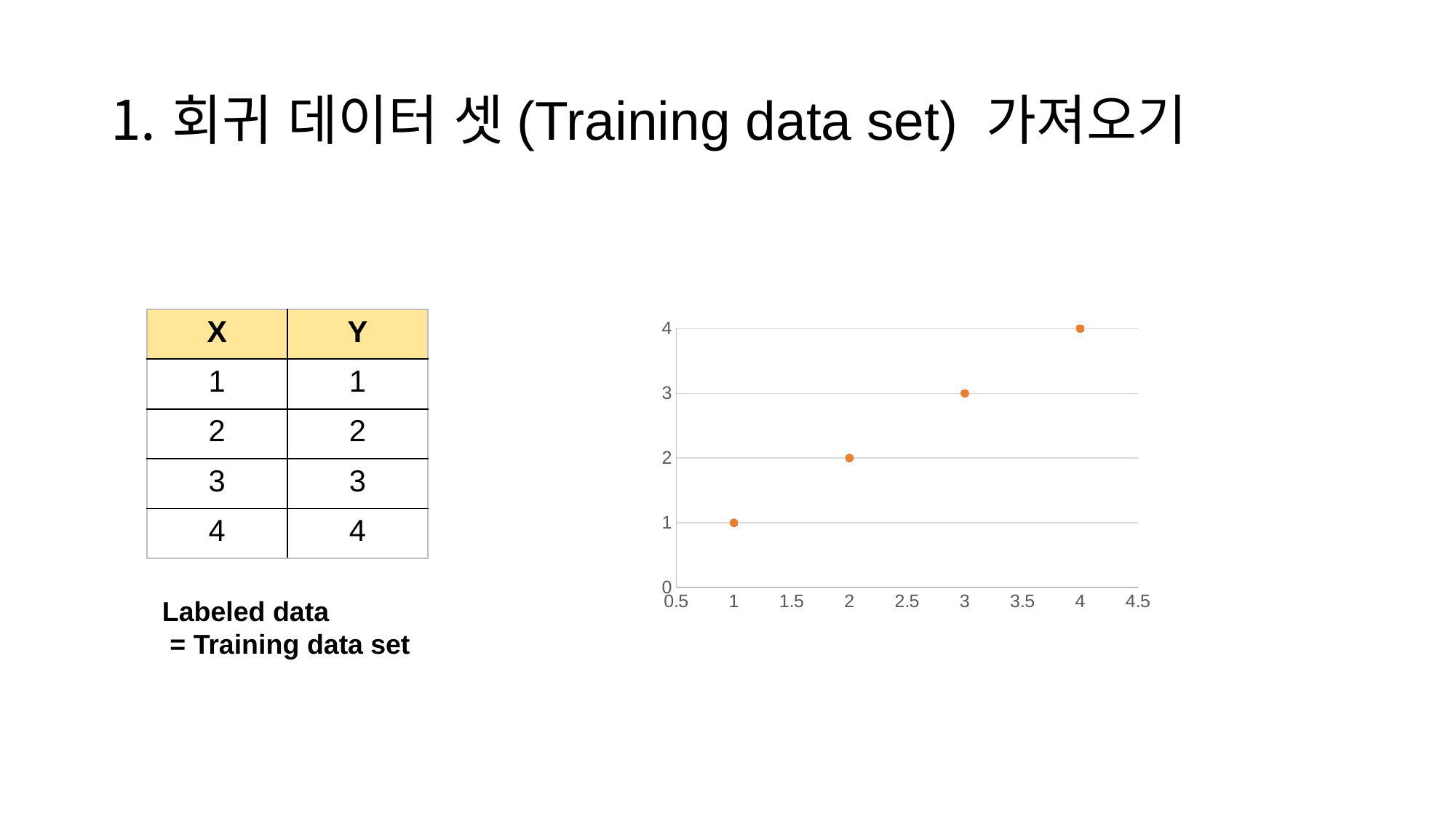

# 회귀 데이터 셋(Training data set) 가져오기

### Chart

| Category | Y 값 |
|---|---|
| X | Y |
| --- | --- |
| 1 | 1 |
| 2 | 2 |
| 3 | 3 |
| 4 | 4 |
Labeled data
 = Training data set